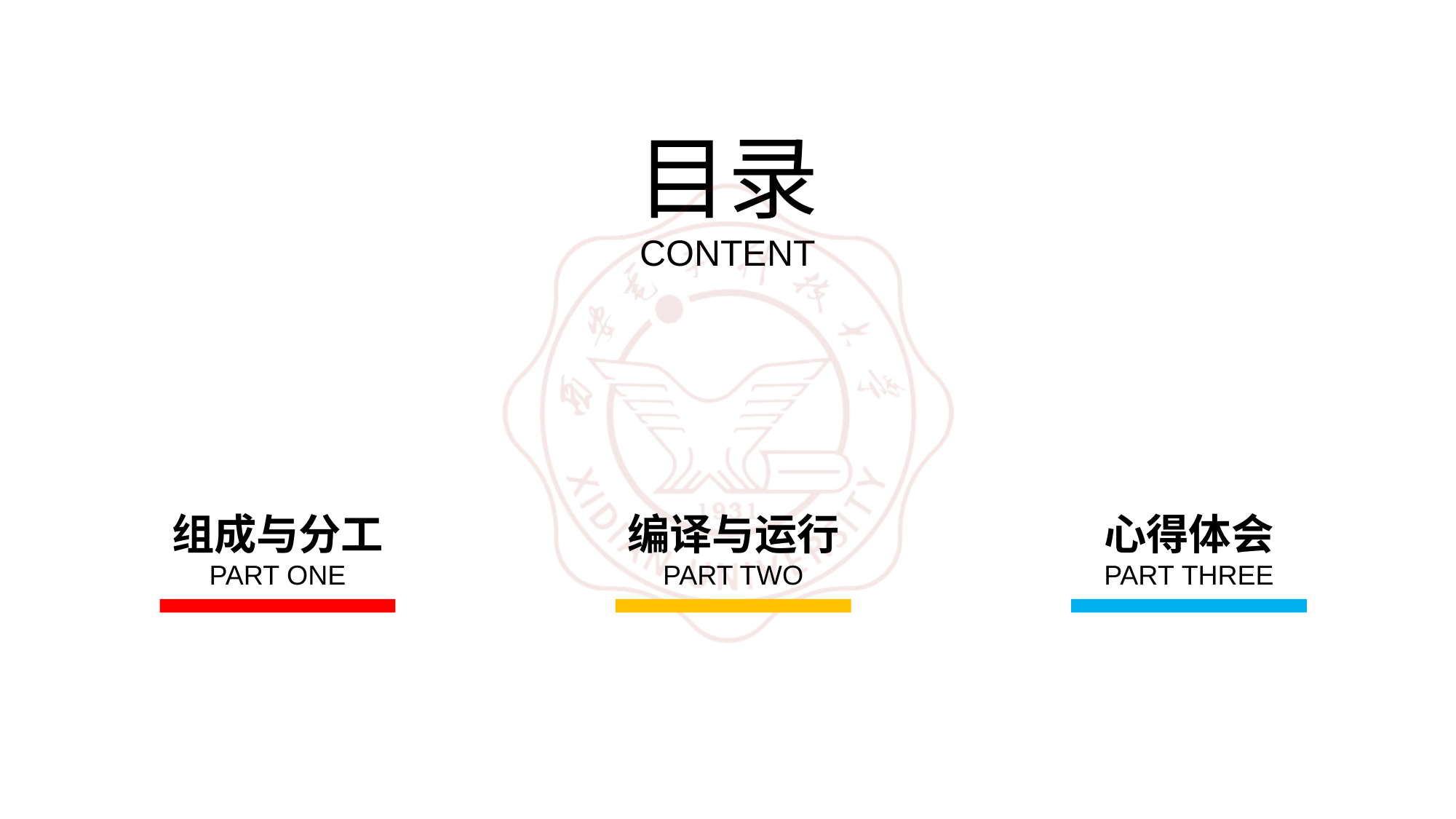

目录
CONTENT

组成与分工
PART ONE

编译与运行
PART TWO

心得体会
PART THREE